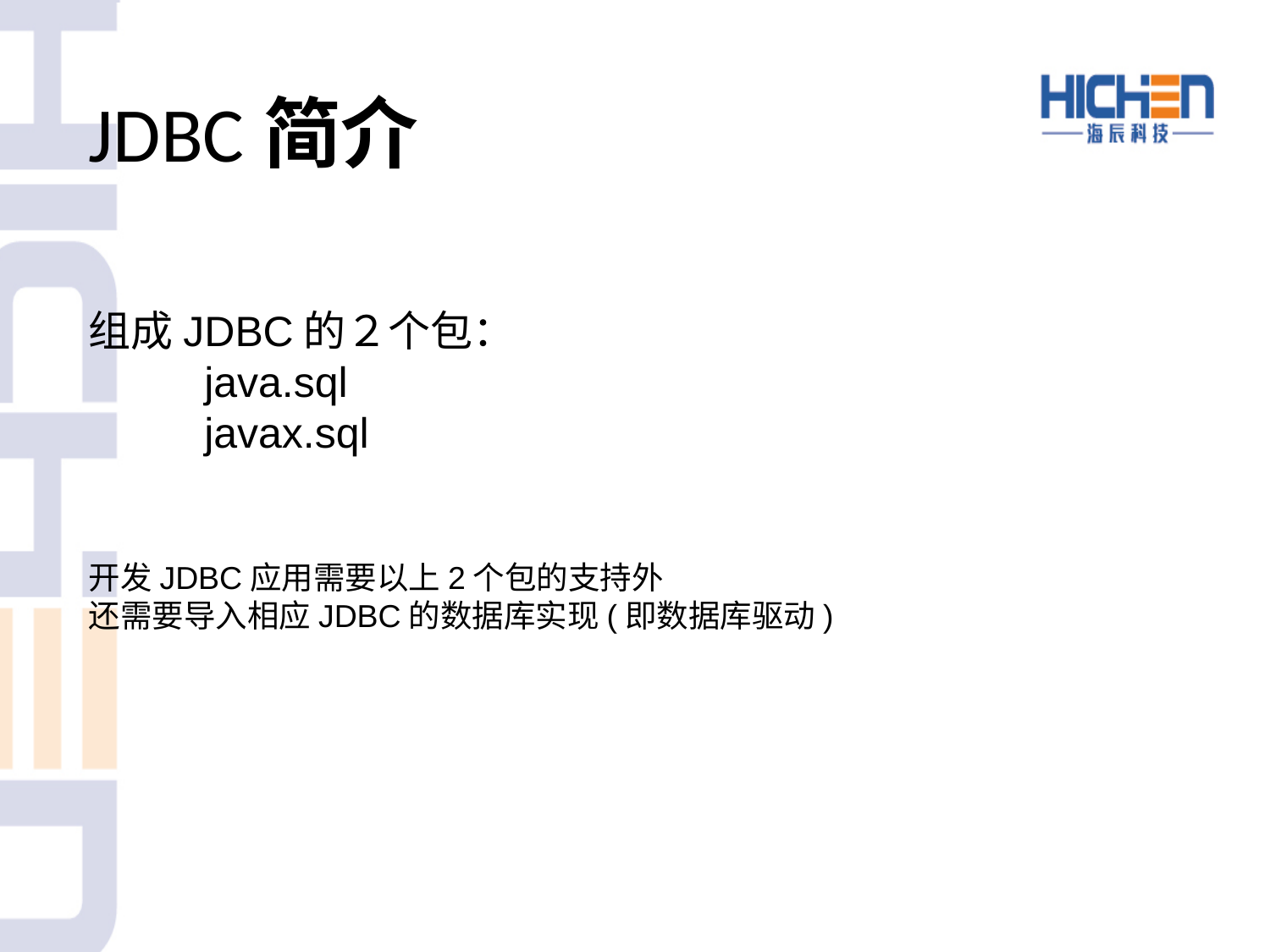

# JDBC简介
组成JDBC的２个包：
　java.sql
　javax.sql

开发JDBC应用需要以上2个包的支持外
还需要导入相应JDBC的数据库实现(即数据库驱动)